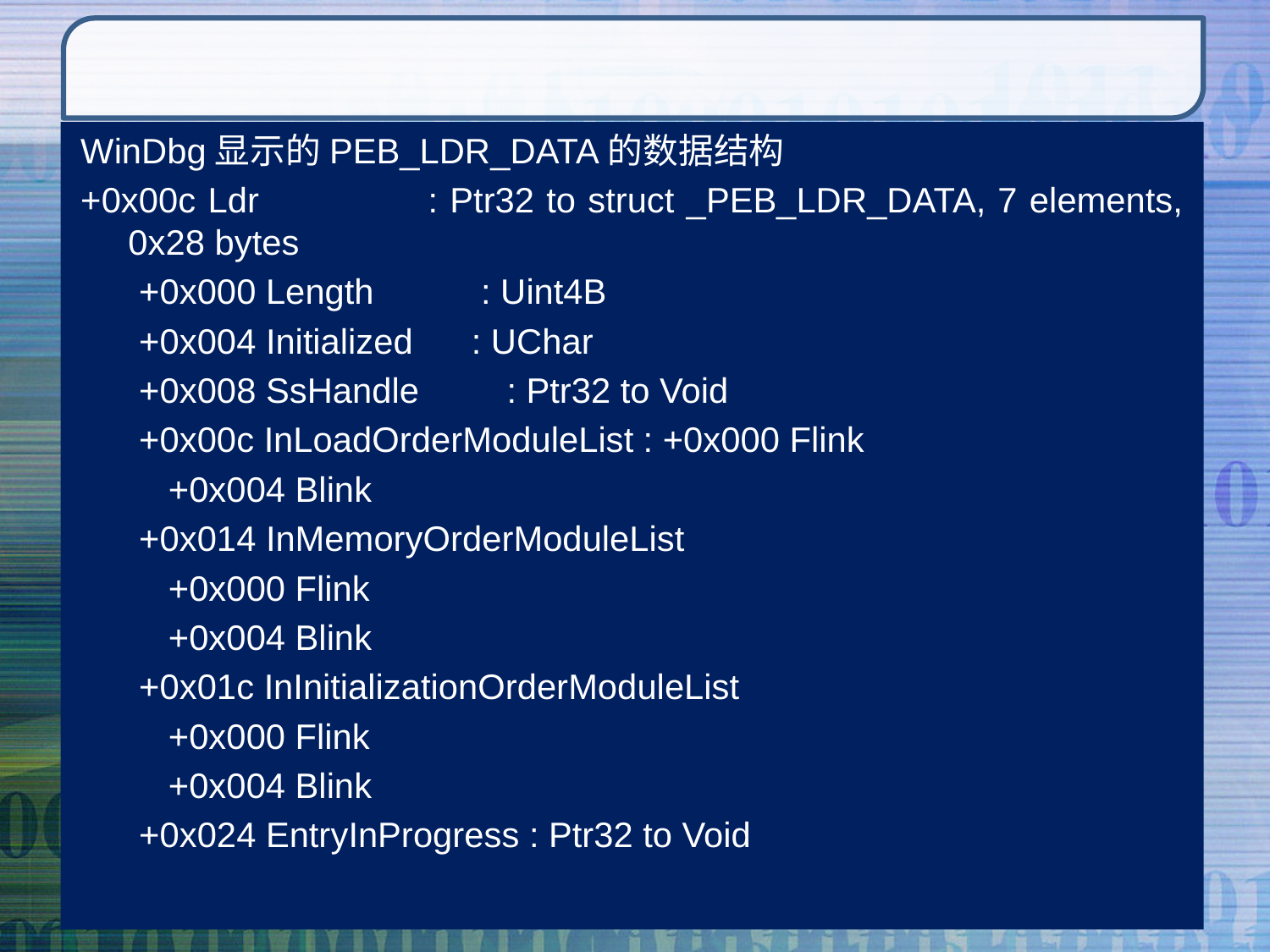

#
WinDbg显示的PEB_LDR_DATA的数据结构
+0x00c Ldr              : Ptr32 to struct _PEB_LDR_DATA, 7 elements, 0x28 bytes
      +0x000 Length           : Uint4B
      +0x004 Initialized      : UChar
      +0x008 SsHandle         : Ptr32 to Void
      +0x00c InLoadOrderModuleList : +0x000 Flink
         +0x004 Blink
      +0x014 InMemoryOrderModuleList
         +0x000 Flink
         +0x004 Blink
      +0x01c InInitializationOrderModuleList
         +0x000 Flink
         +0x004 Blink
      +0x024 EntryInProgress : Ptr32 to Void